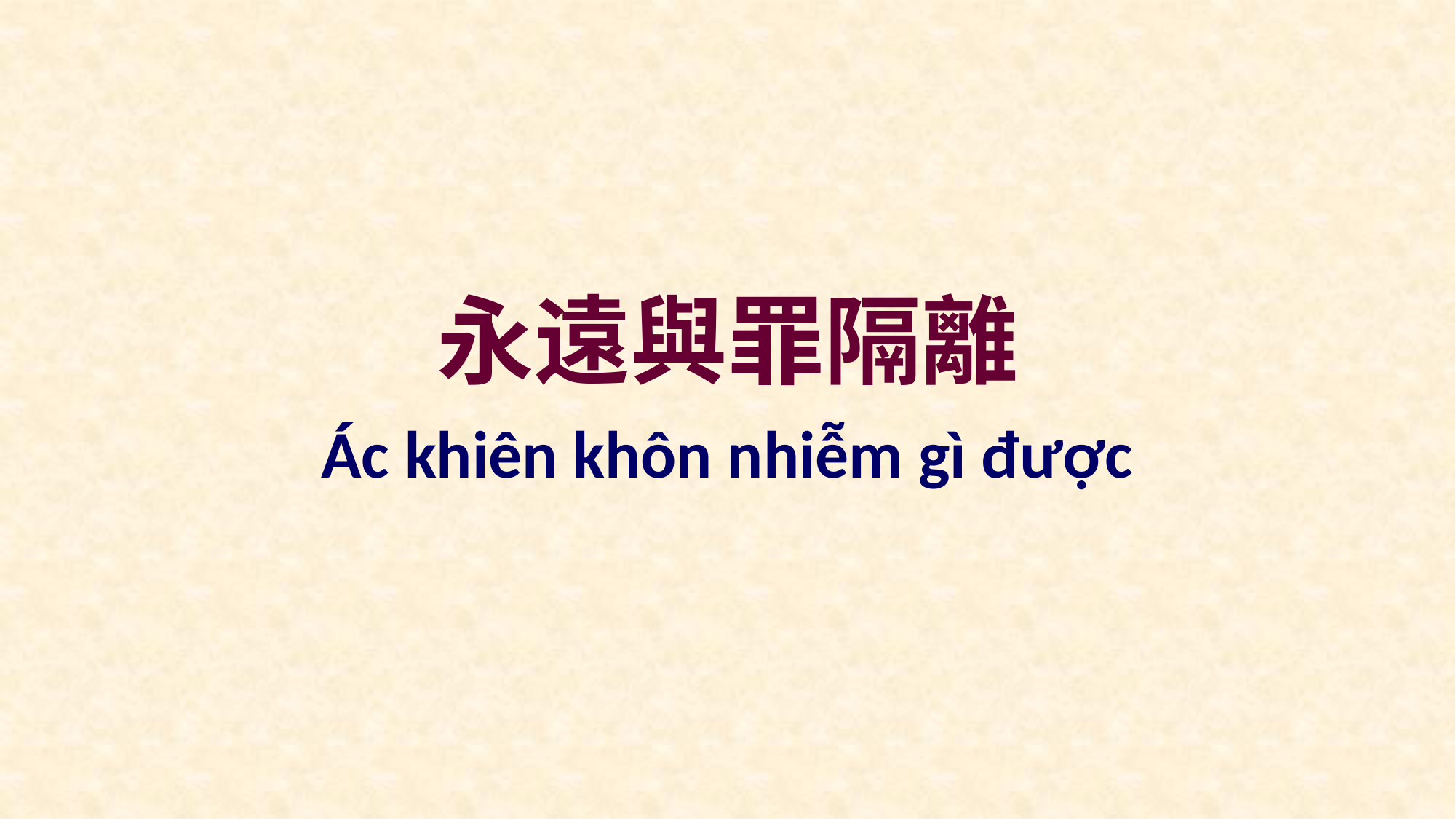

永遠與罪隔離
Ác khiên khôn nhiễm gì được